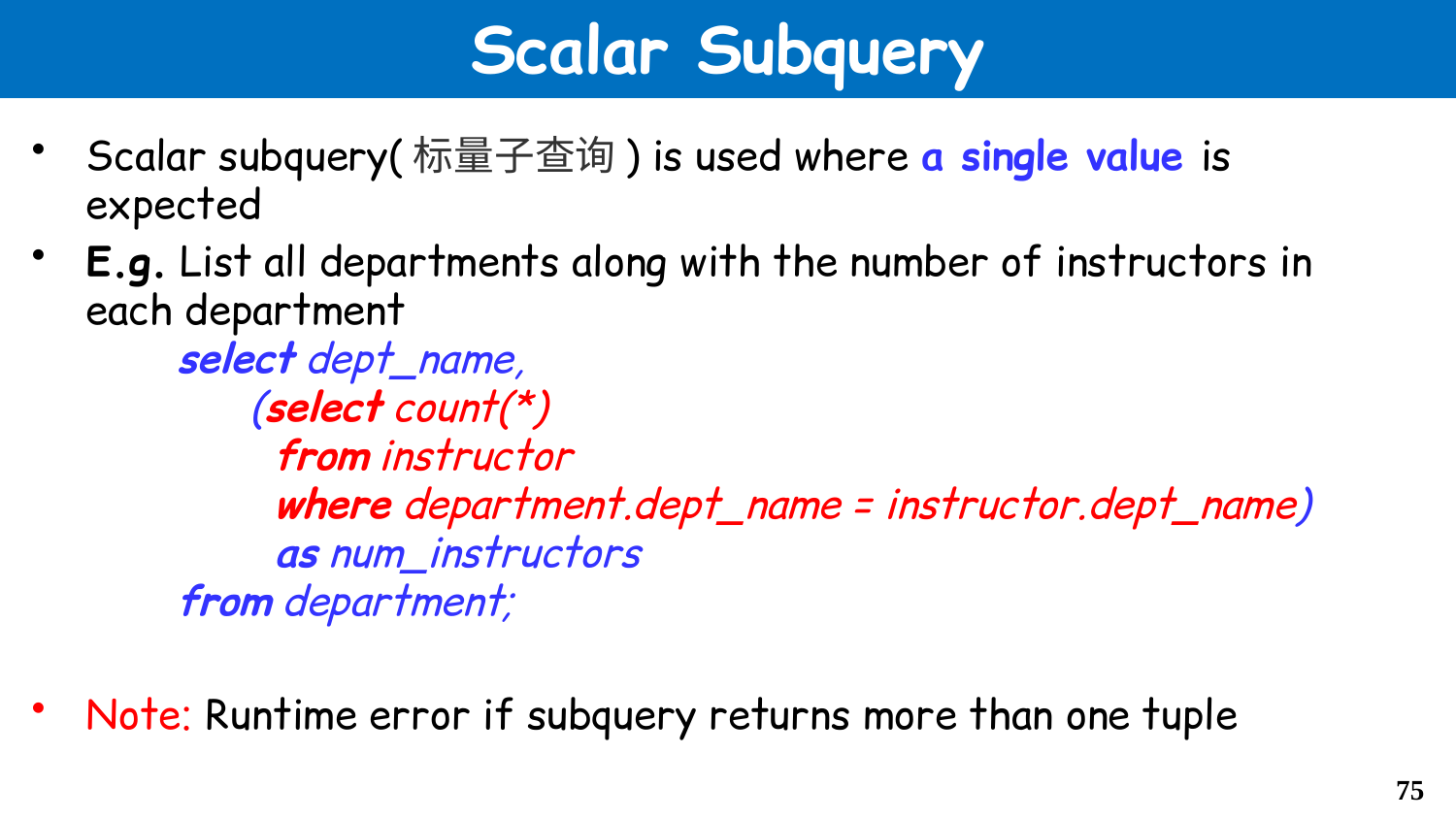

# Scalar Subquery
Scalar subquery(标量子查询) is used where a single value is expected
E.g. List all departments along with the number of instructors in each department
	select dept_name,
           	      (select count(*)
                    from instructor
                    where department.dept_name = instructor.dept_name)
                    as num_instructors
	from department;

Note: Runtime error if subquery returns more than one tuple